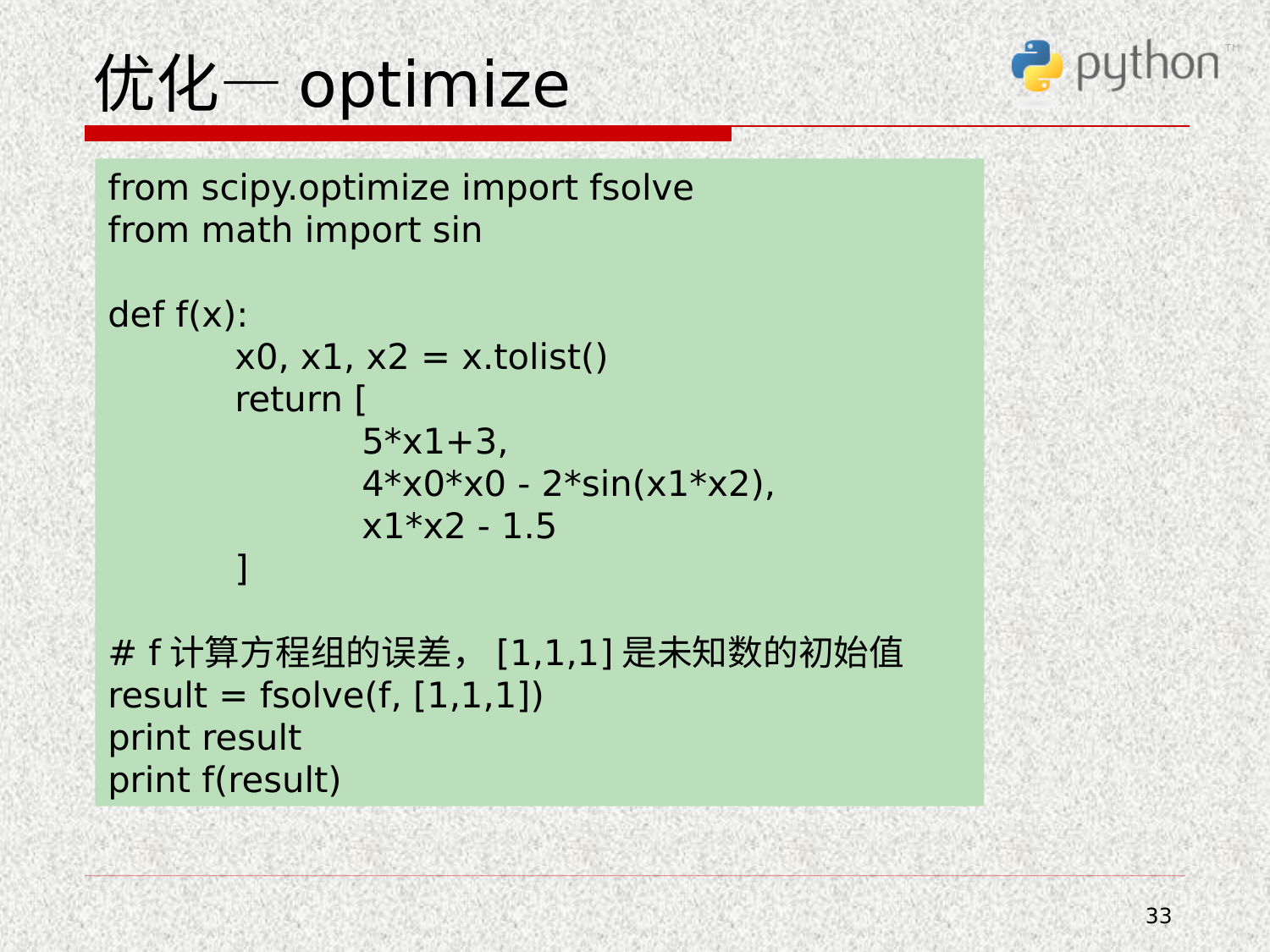

# 优化—optimize

from scipy.optimize import fsolve
from math import sin
def f(x):
	x0, x1, x2 = x.tolist()
	return [
		5*x1+3,
		4*x0*x0 - 2*sin(x1*x2),
		x1*x2 - 1.5
	]
# f计算方程组的误差，[1,1,1]是未知数的初始值
result = fsolve(f, [1,1,1])
print result
print f(result)
33